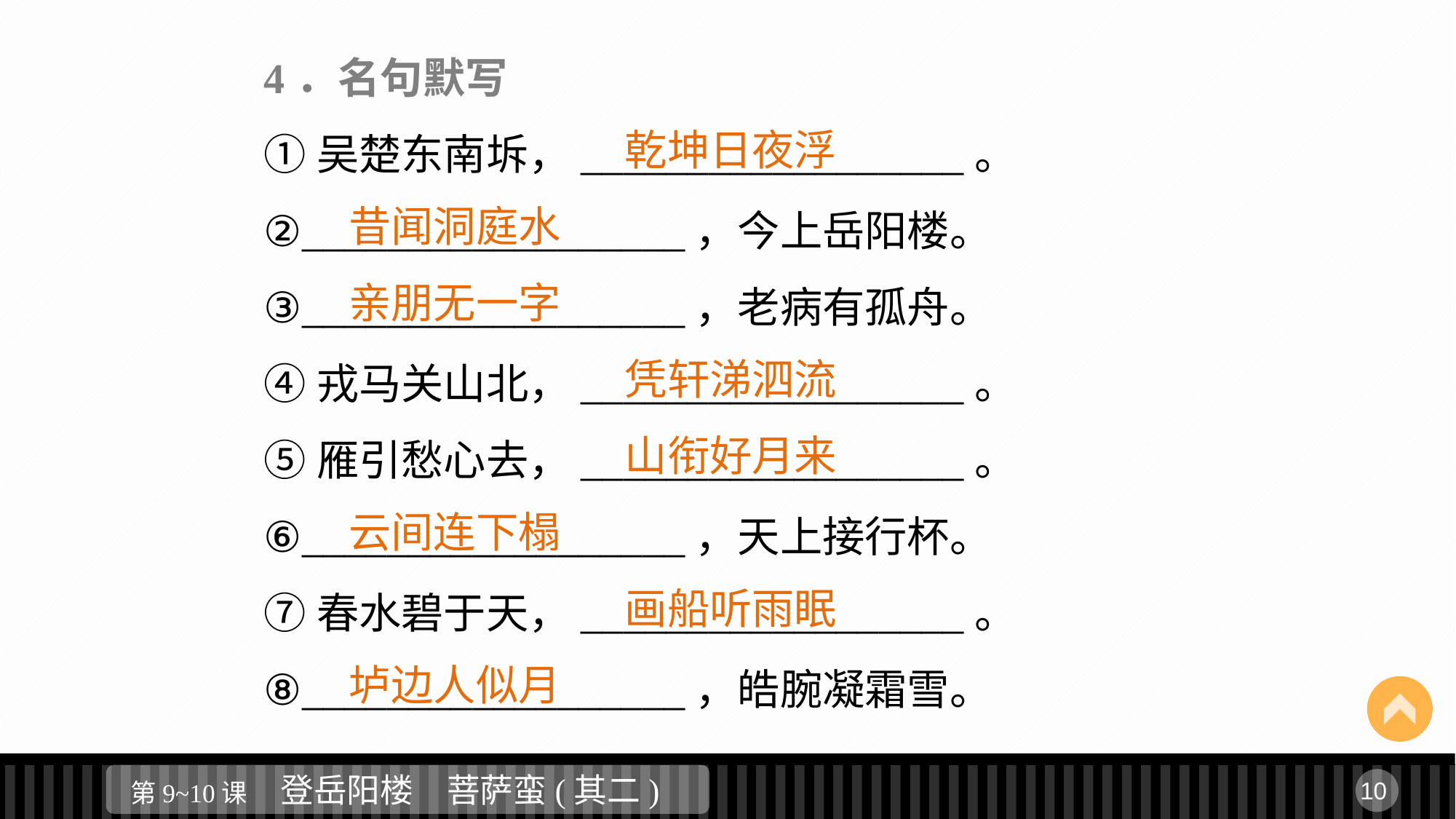

4．名句默写
①吴楚东南坼，__________________。
②__________________，今上岳阳楼。
③__________________，老病有孤舟。
④戎马关山北，__________________。
⑤雁引愁心去，__________________。
⑥__________________，天上接行杯。
⑦春水碧于天，__________________。
⑧__________________，皓腕凝霜雪。
	  乾坤日夜浮
昔闻洞庭水
亲朋无一字
	  凭轩涕泗流
	  山衔好月来
云间连下榻
	  画船听雨眠
垆边人似月